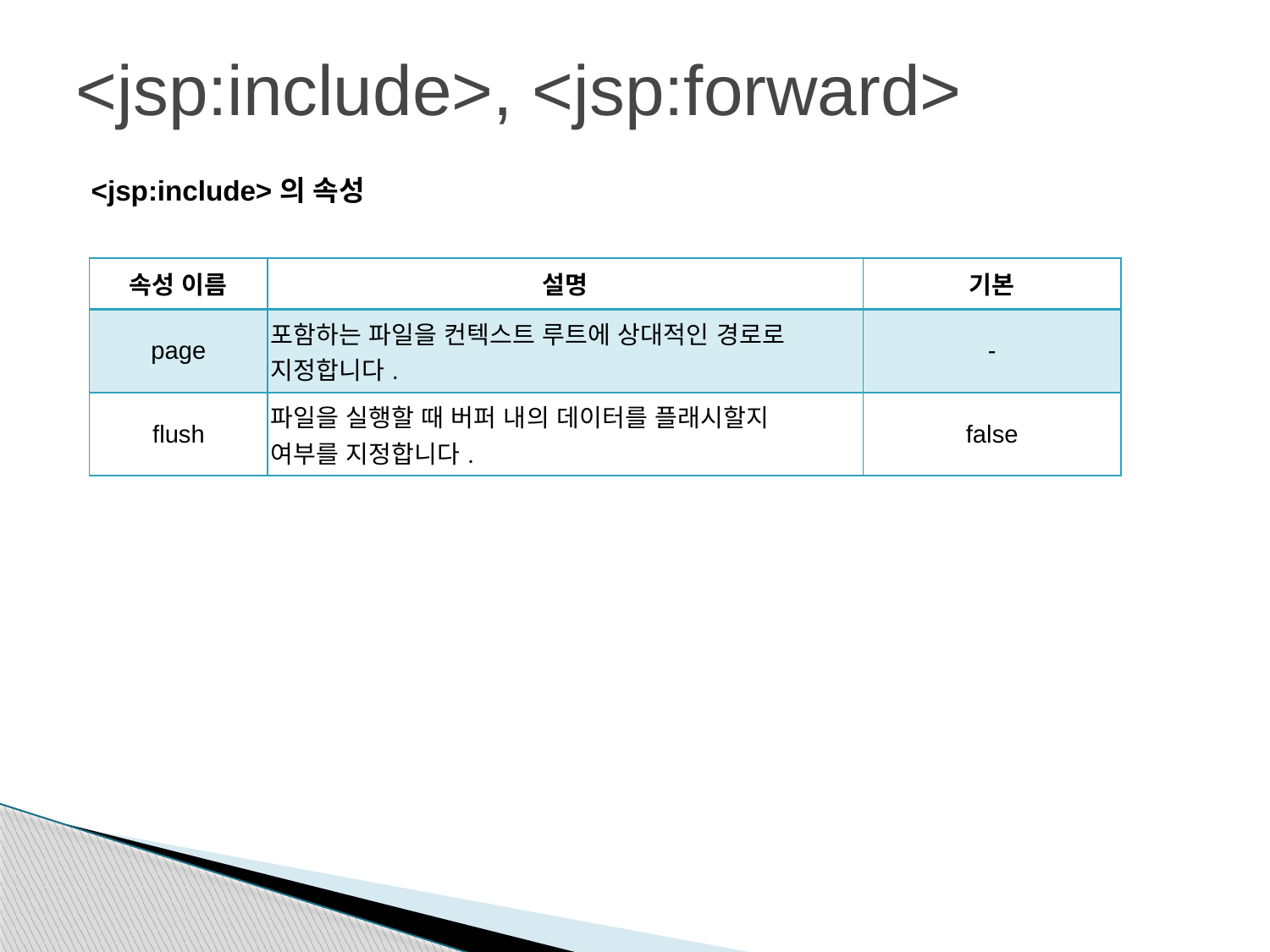

# <jsp:include>, <jsp:forward>
<jsp:include>의 속성

| 속성 이름 | 설명 | 기본 |
| --- | --- | --- |
| page | 포함하는 파일을 컨텍스트 루트에 상대적인 경로로 지정합니다. | - |
| flush | 파일을 실행할 때 버퍼 내의 데이터를 플래시할지 여부를 지정합니다. | false |